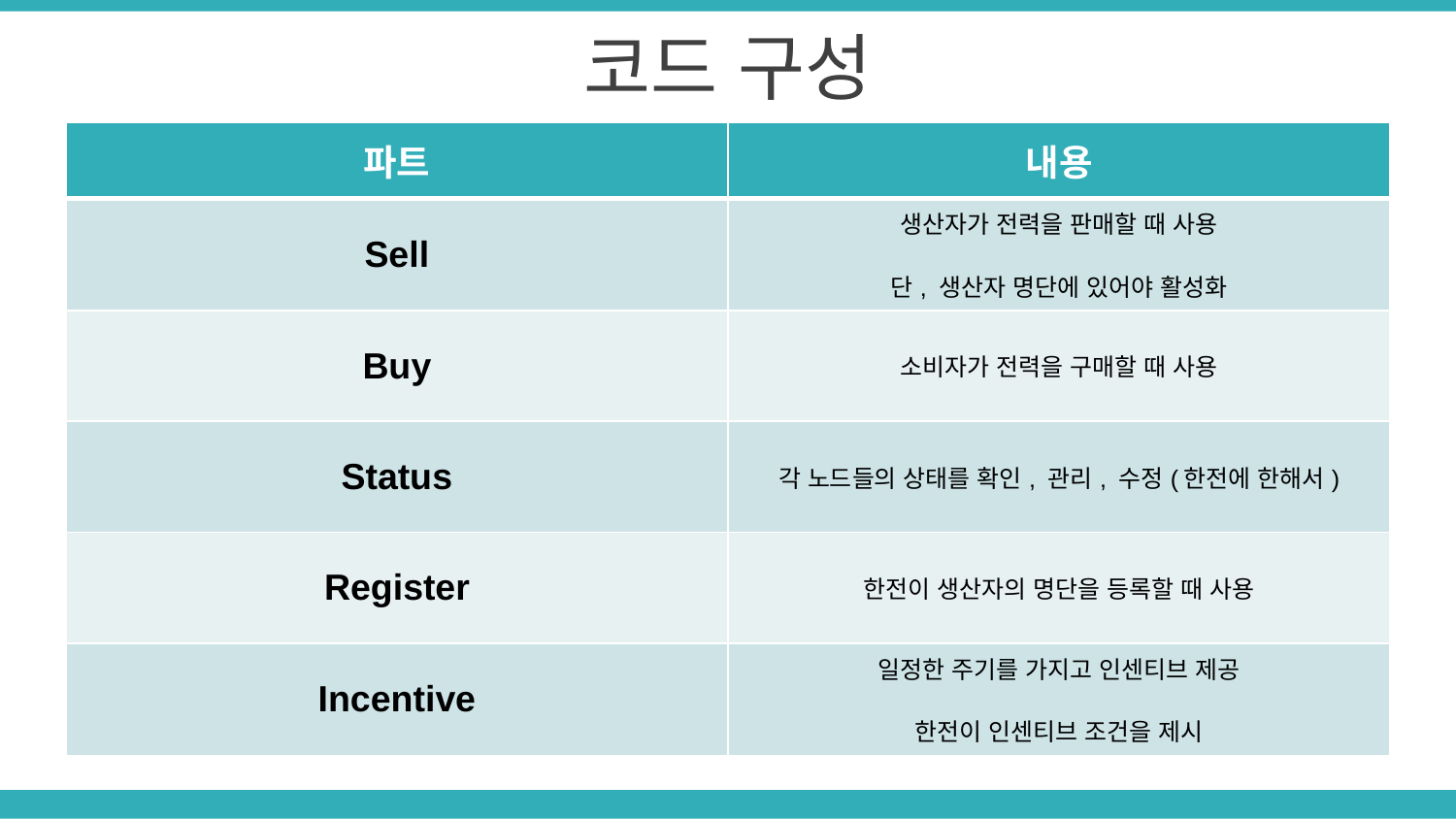

코드 구성
| 파트 | 내용 |
| --- | --- |
| Sell | 생산자가 전력을 판매할 때 사용 단, 생산자 명단에 있어야 활성화 |
| Buy | 소비자가 전력을 구매할 때 사용 |
| Status | 각 노드들의 상태를 확인, 관리, 수정(한전에 한해서) |
| Register | 한전이 생산자의 명단을 등록할 때 사용 |
| Incentive | 일정한 주기를 가지고 인센티브 제공 한전이 인센티브 조건을 제시 |